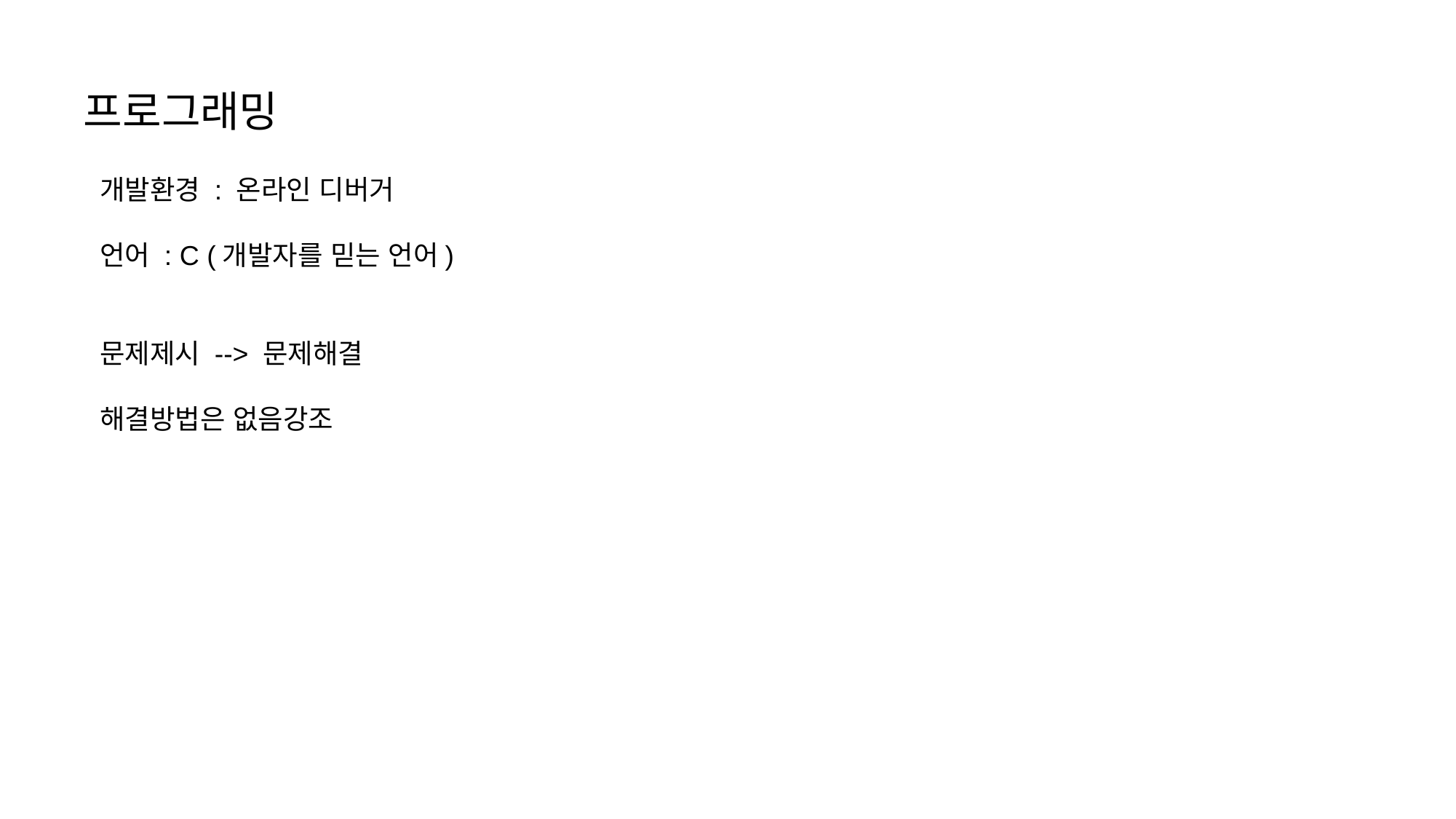

프로그래밍
개발환경 : 온라인 디버거

언어 : C (개발자를 믿는 언어)

문제제시 --> 문제해결

해결방법은 없음강조